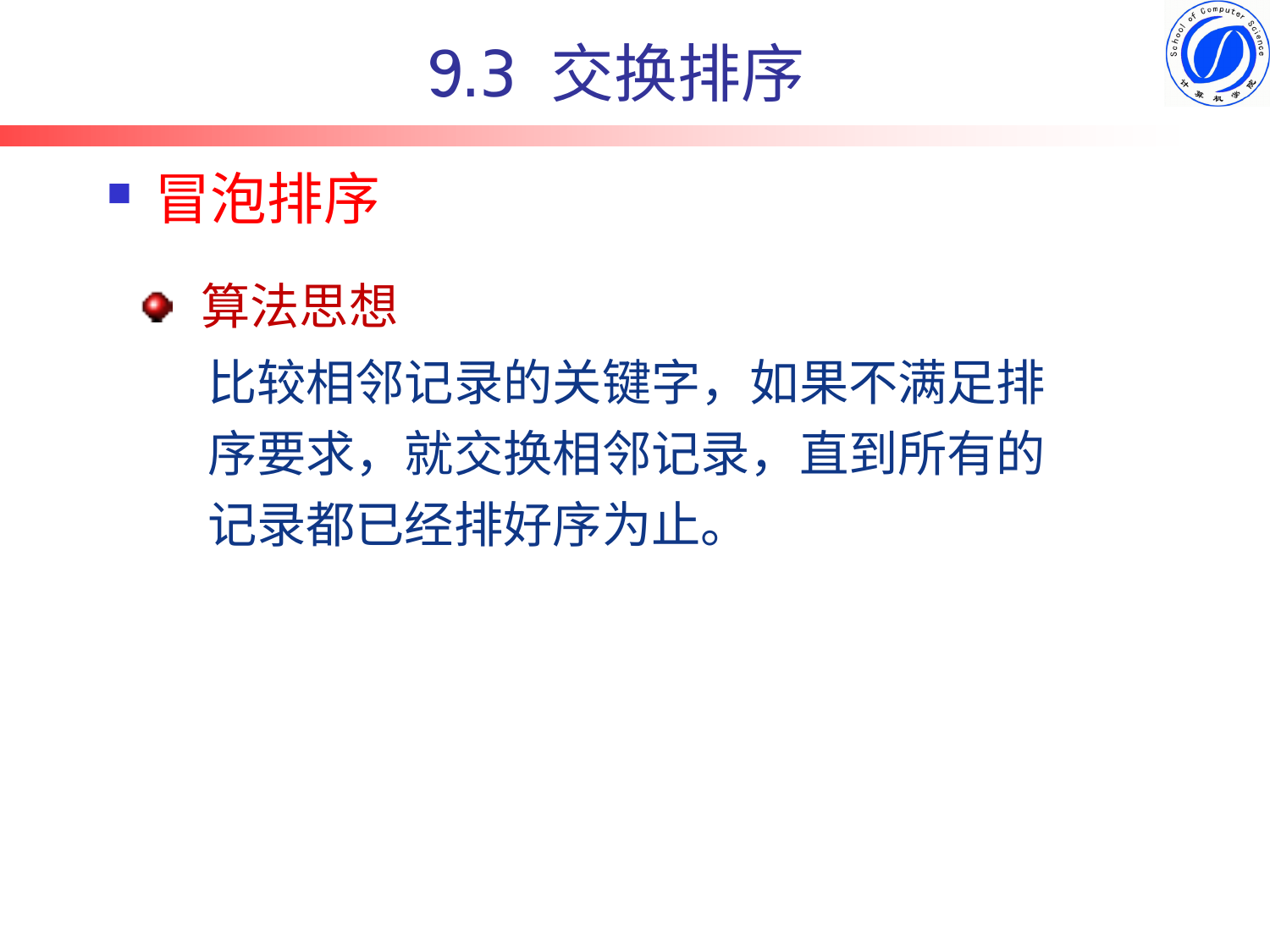

# 9.3 交换排序
冒泡排序
算法思想
比较相邻记录的关键字，如果不满足排序要求，就交换相邻记录，直到所有的记录都已经排好序为止。